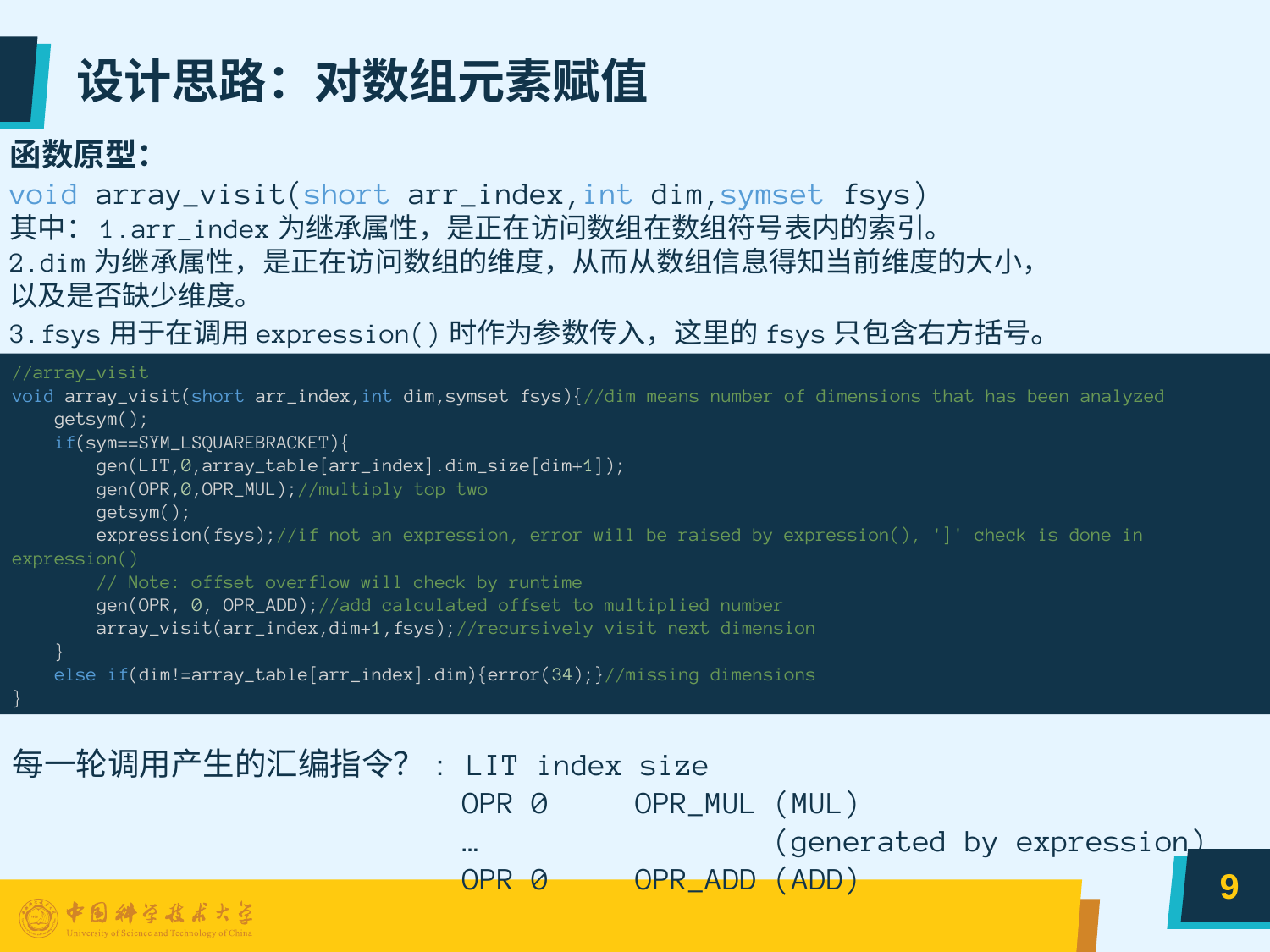

# 设计思路：对数组元素赋值
函数原型：
void array_visit(short arr_index,int dim,symset fsys)
其中：1.arr_index为继承属性，是正在访问数组在数组符号表内的索引。
2.dim为继承属性，是正在访问数组的维度，从而从数组信息得知当前维度的大小，
以及是否缺少维度。
3.fsys用于在调用expression()时作为参数传入，这里的fsys只包含右方括号。

//array_visit
void array_visit(short arr_index,int dim,symset fsys){//dim means number of dimensions that has been analyzed
    getsym();
    if(sym==SYM_LSQUAREBRACKET){
        gen(LIT,0,array_table[arr_index].dim_size[dim+1]);
        gen(OPR,0,OPR_MUL);//multiply top two
        getsym();
        expression(fsys);//if not an expression, error will be raised by expression(), ']' check is done in expression()
        // Note: offset overflow will check by runtime
        gen(OPR, 0, OPR_ADD);//add calculated offset to multiplied number
        array_visit(arr_index,dim+1,fsys);//recursively visit next dimension
    }
    else if(dim!=array_table[arr_index].dim){error(34);}//missing dimensions
}
每一轮调用产生的汇编指令？: LIT index size
			    OPR 0     OPR_MUL (MUL)		 		    	    	    …			(generated by expression)
			    OPR 0     OPR_ADD (ADD)
9